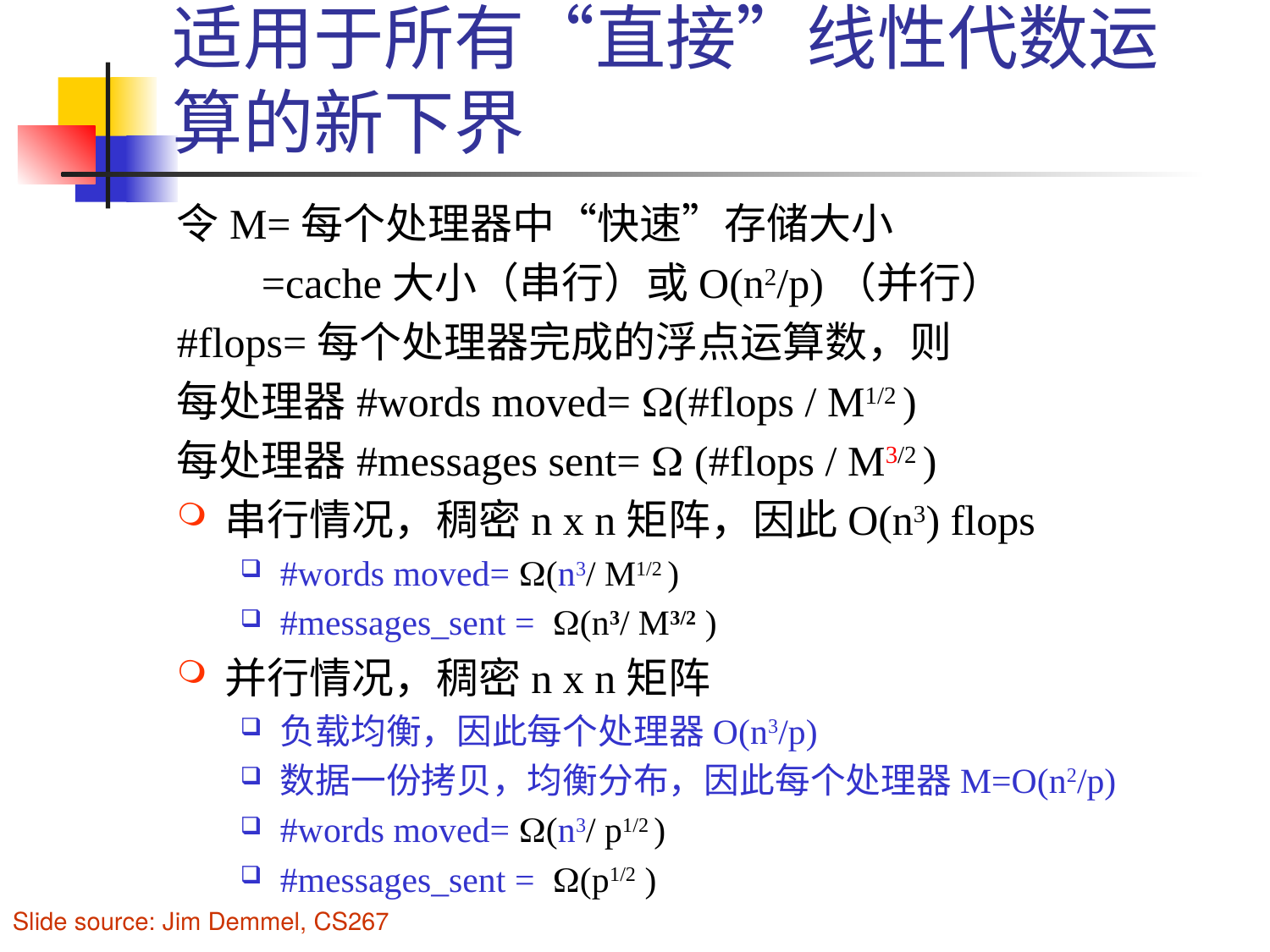

# 适用于所有“直接”线性代数运算的新下界
令M=每个处理器中“快速”存储大小
        =cache大小（串行）或O(n2/p)（并行）
#flops=每个处理器完成的浮点运算数，则
每处理器#words moved= Ω(#flops / M1/2 )
每处理器#messages sent= Ω (#flops / M3/2 )
串行情况，稠密n x n矩阵，因此O(n3) flops
#words moved= Ω(n3/ M1/2 )
#messages_sent =  Ω(n3/ M3/2 )
并行情况，稠密n x n矩阵
负载均衡，因此每个处理器O(n3/p)
数据一份拷贝，均衡分布，因此每个处理器M=O(n2/p)
#words moved= Ω(n3/ p1/2 )
#messages_sent =  Ω(p1/2 )
Slide source: Jim Demmel, CS267